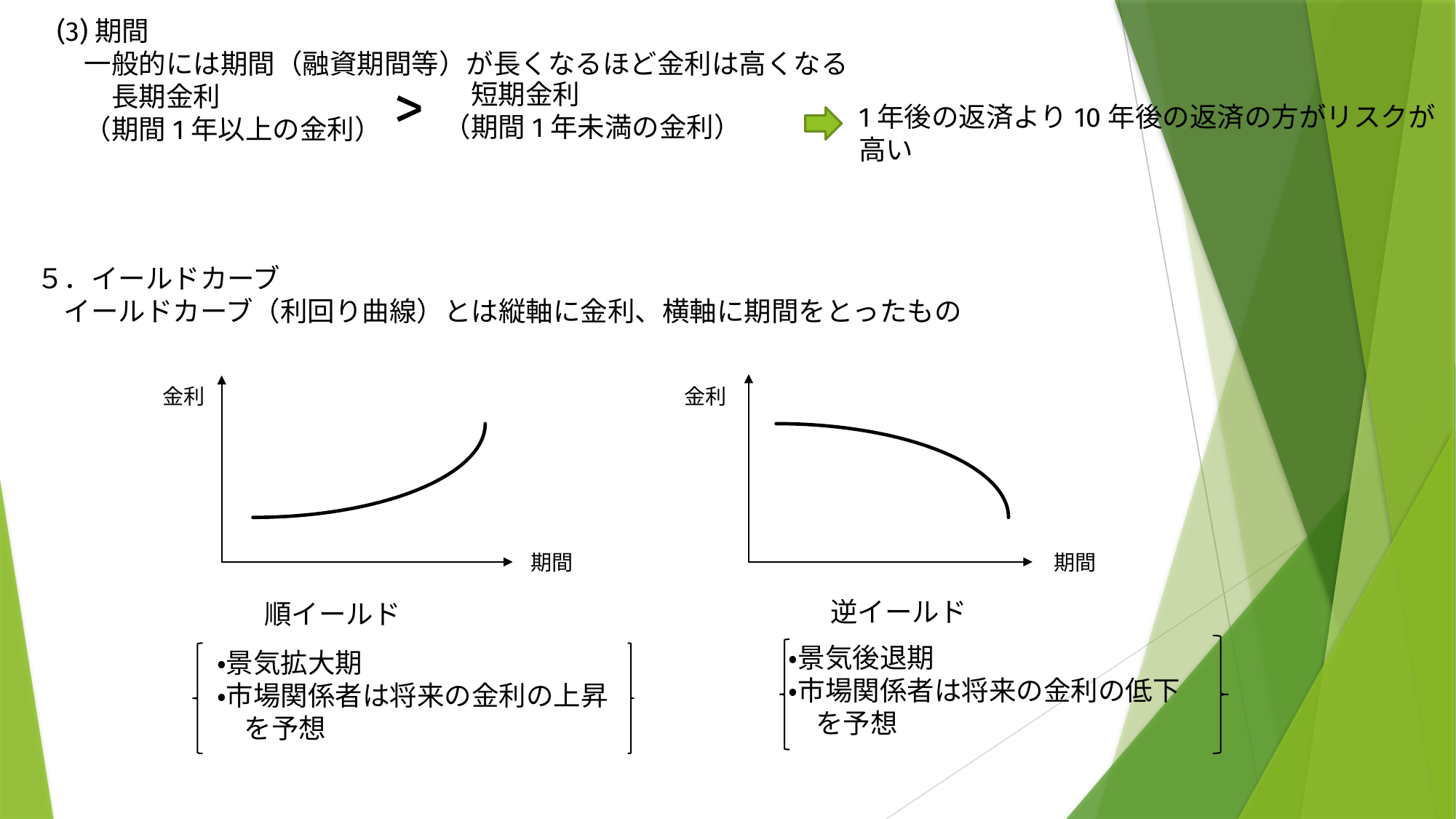

(3)期間
　一般的には期間（融資期間等）が長くなるほど金利は高くなる
　　長期金利
　（期間1年以上の金利）
>
　短期金利
（期間1年未満の金利）

1年後の返済より10年後の返済の方がリスクが
高い

５．イールドカーブ
　イールドカーブ（利回り曲線）とは縦軸に金利、横軸に期間をとったもの

金利
金利

期間
期間
逆イールド
順イールド
・景気後退期
・市場関係者は将来の金利の低下
　を予想

・景気拡大期
・市場関係者は将来の金利の上昇
　を予想